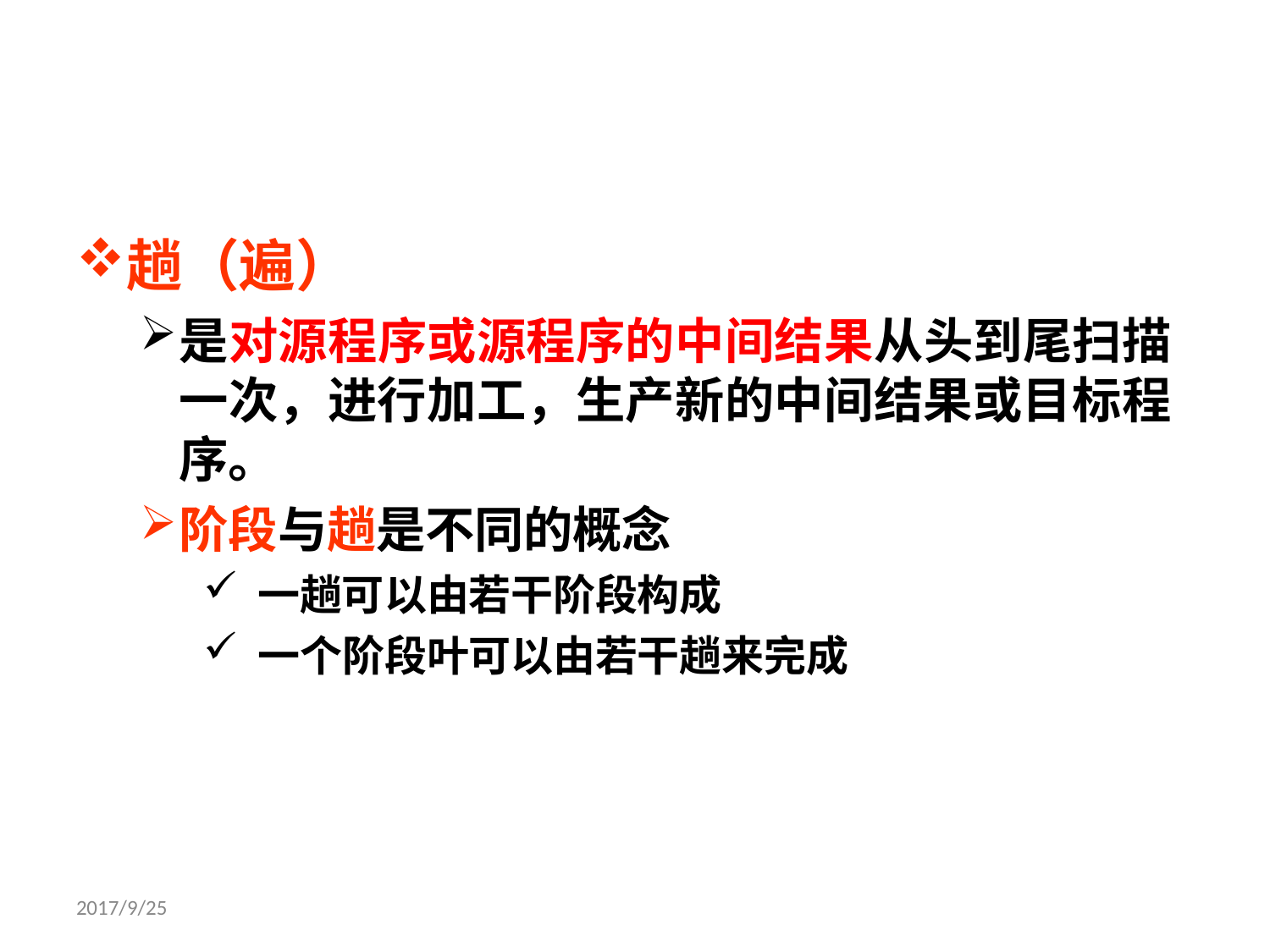

# 趟（遍）
是对源程序或源程序的中间结果从头到尾扫描 一次，进行加工，生产新的中间结果或目标程 序。
阶段与趟是不同的概念
一趟可以由若干阶段构成
一个阶段叶可以由若干趟来完成
2017/9/25
38